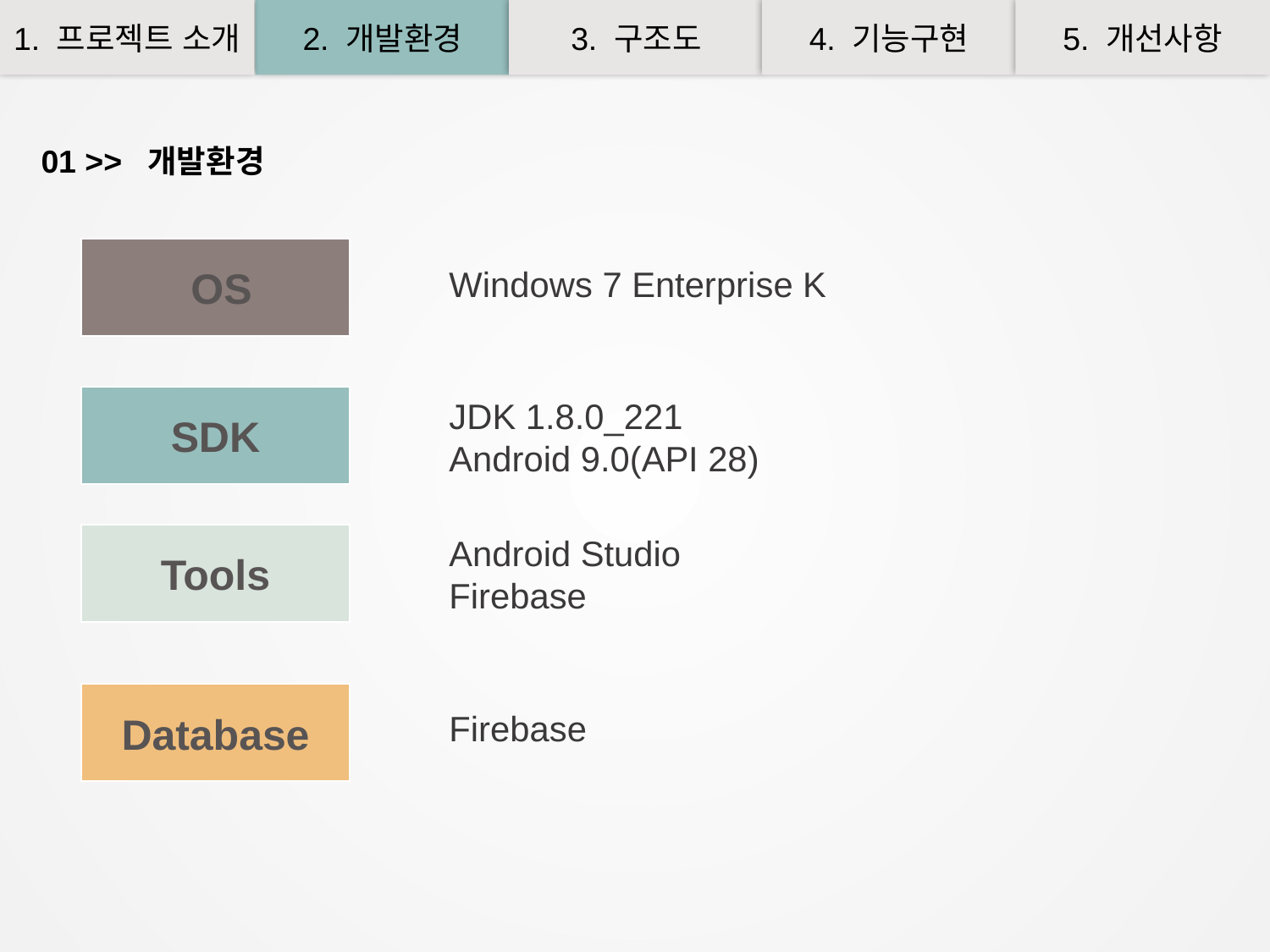

1. 프로젝트 소개
2. 개발환경
3. 구조도
4. 기능구현
5. 개선사항
01 >>  개발환경

 OS
Windows 7 Enterprise K

JDK 1.8.0_221
Android 9.0(API 28)
SDK

Android Studio
Firebase
Tools

Firebase
Database